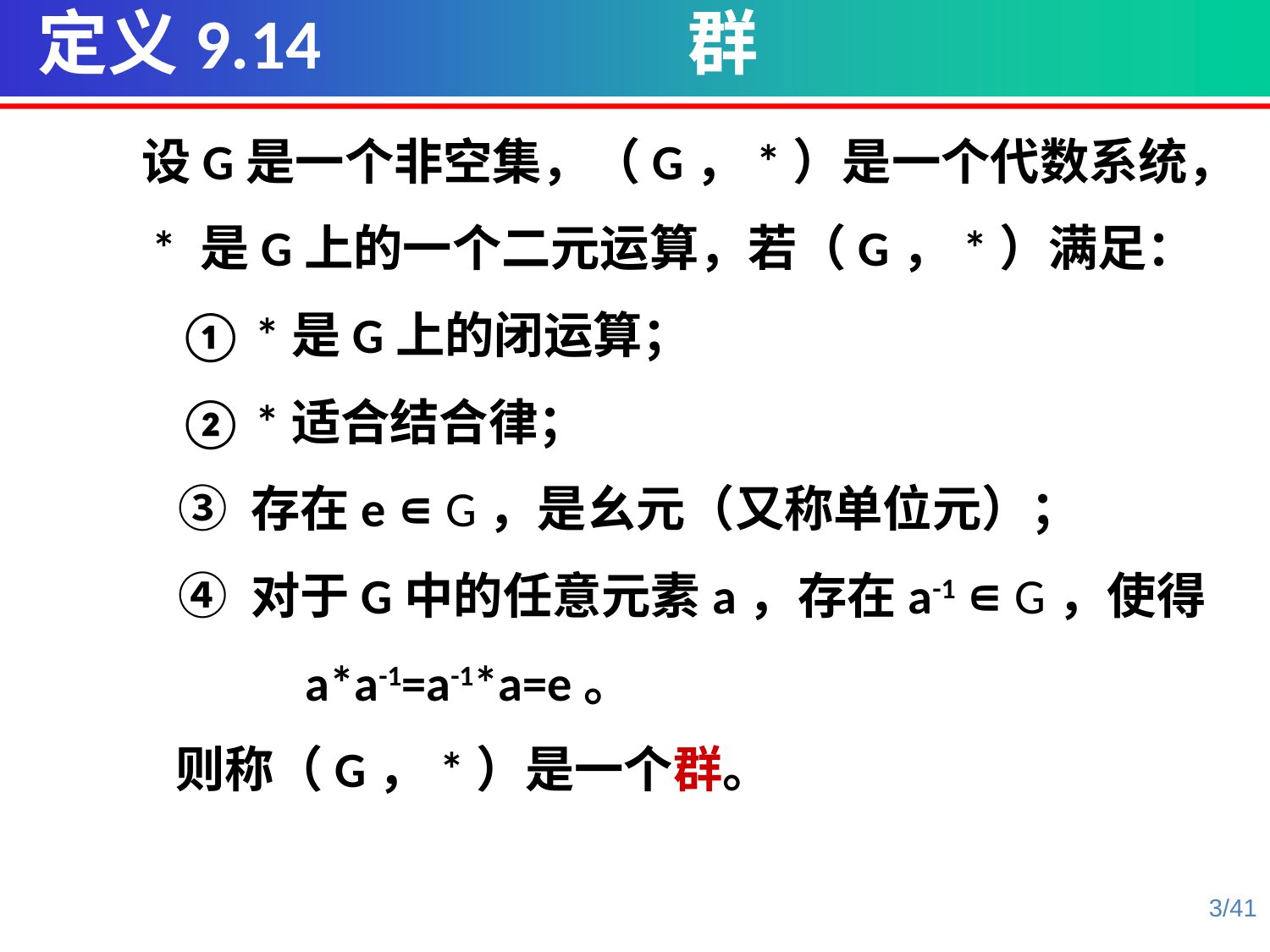

定义9.14                      群
          设G是一个非空集，（G，*）是一个代数系统，
            * 是G上的一个二元运算，若（G，*）满足：
	① *是G上的闭运算；
	② *适合结合律；
	③ 存在e ∊ G，是幺元（又称单位元）；
	④ 对于G中的任意元素a，存在a-1 ∊ G，使得
		a*a-1=a-1*a=e。
             则称（G，*）是一个群。
3/41